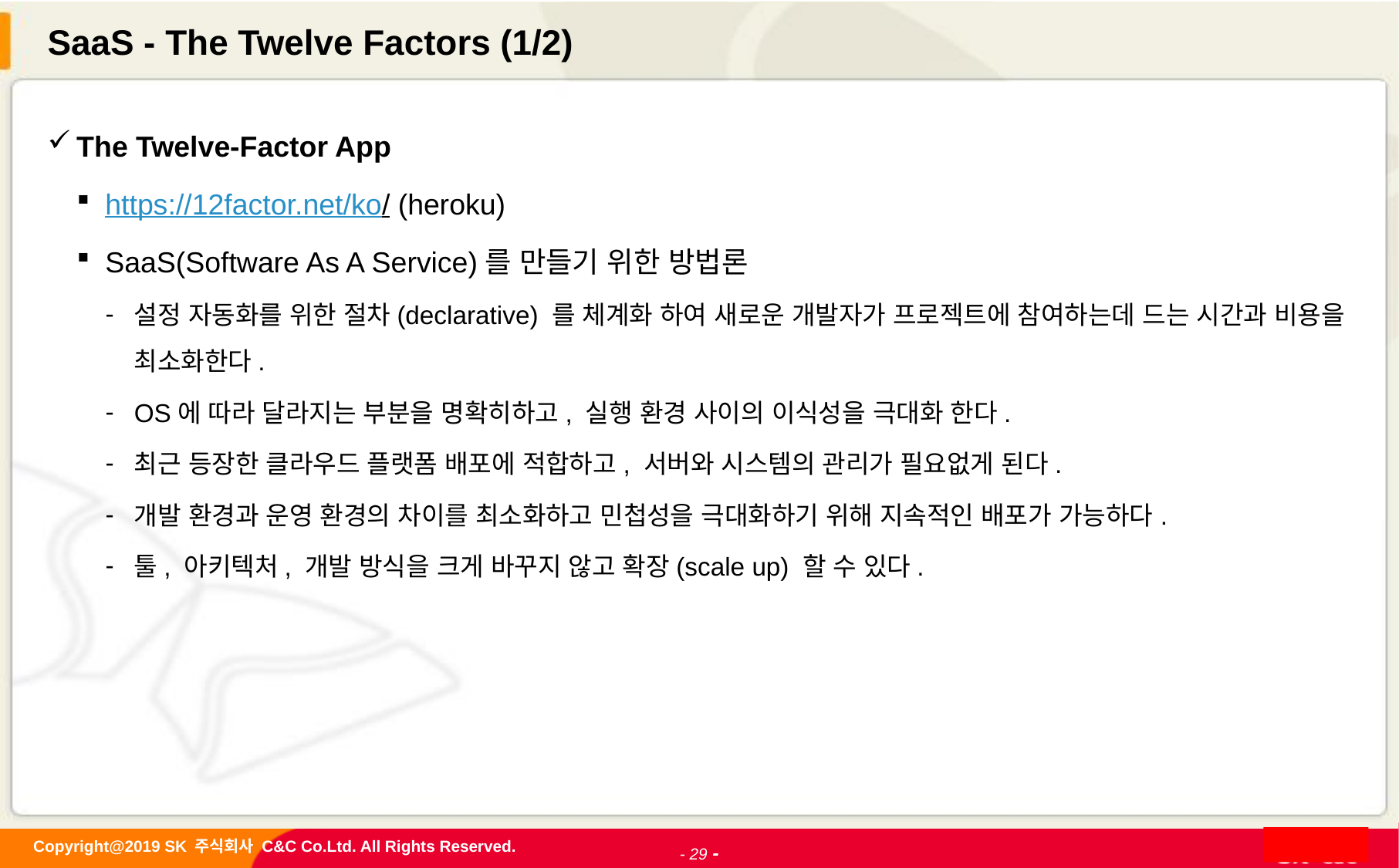

# SaaS - The Twelve Factors (1/2)
The Twelve-Factor App
https://12factor.net/ko/ (heroku)
SaaS(Software As A Service)를 만들기 위한 방법론
설정 자동화를 위한 절차(declarative) 를 체계화 하여 새로운 개발자가 프로젝트에 참여하는데 드는 시간과 비용을 최소화한다.
OS에 따라 달라지는 부분을 명확히하고, 실행 환경 사이의 이식성을 극대화 한다.
최근 등장한 클라우드 플랫폼 배포에 적합하고, 서버와 시스템의 관리가 필요없게 된다.
개발 환경과 운영 환경의 차이를 최소화하고 민첩성을 극대화하기 위해 지속적인 배포가 가능하다.
툴, 아키텍처, 개발 방식을 크게 바꾸지 않고 확장(scale up) 할 수 있다.